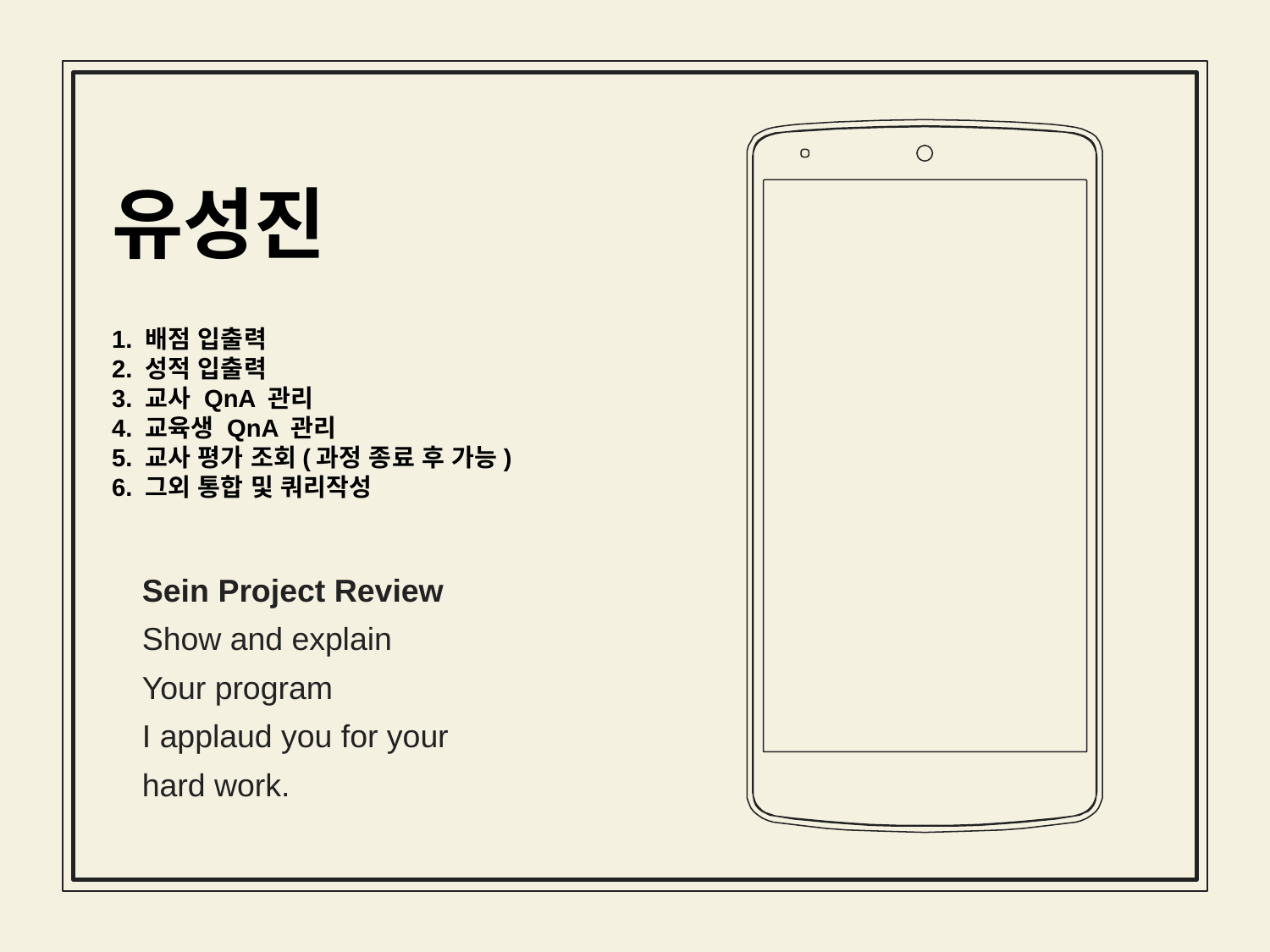

유성진

1. 배점 입출력
2. 성적 입출력
3. 교사 QnA 관리
4. 교육생 QnA 관리
5. 교사 평가 조회(과정 종료 후 가능)
6. 그외 통합 및 쿼리작성

Sein Project Review
Show and explain
Your program
I applaud you for your
hard work.